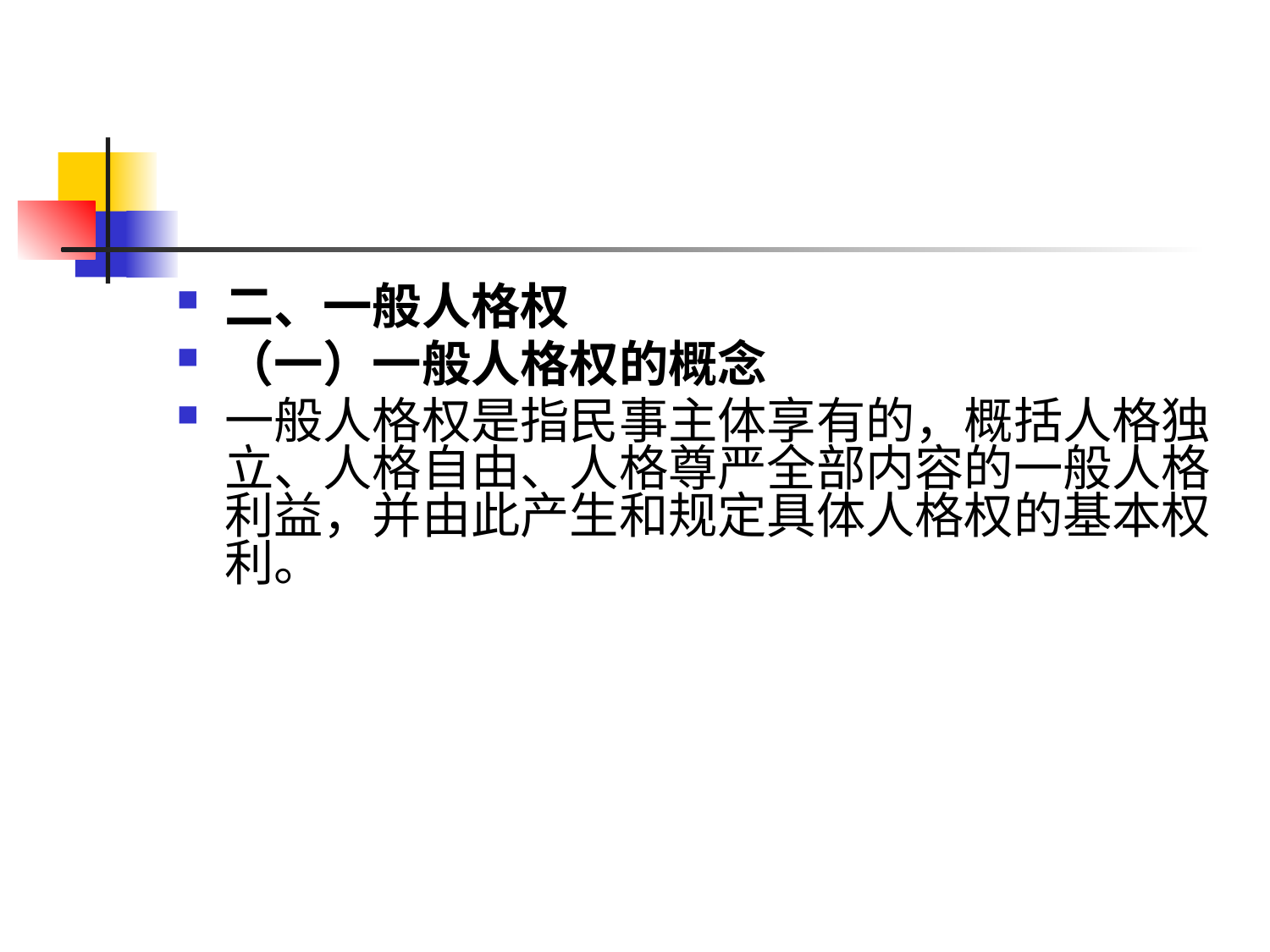

#
二、一般人格权
（一）一般人格权的概念
一般人格权是指民事主体享有的，概括人格独立、人格自由、人格尊严全部内容的一般人格利益，并由此产生和规定具体人格权的基本权利。